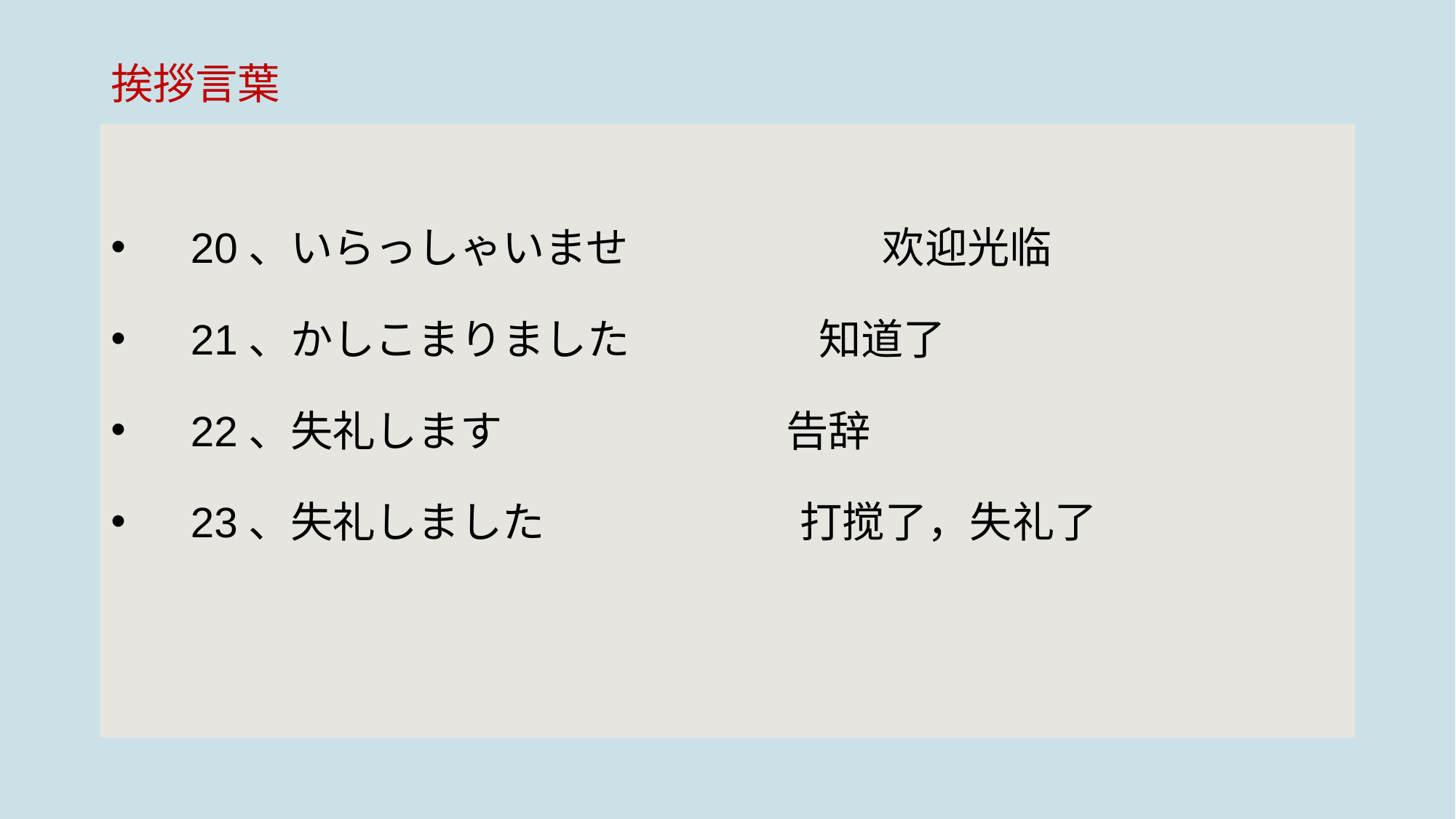

# 挨拶言葉

　20、いらっしゃいませ　　　　　　欢迎光临
　21、かしこまりました                    知道了
　22、失礼します                              告辞
　23、失礼しました                           打搅了，失礼了